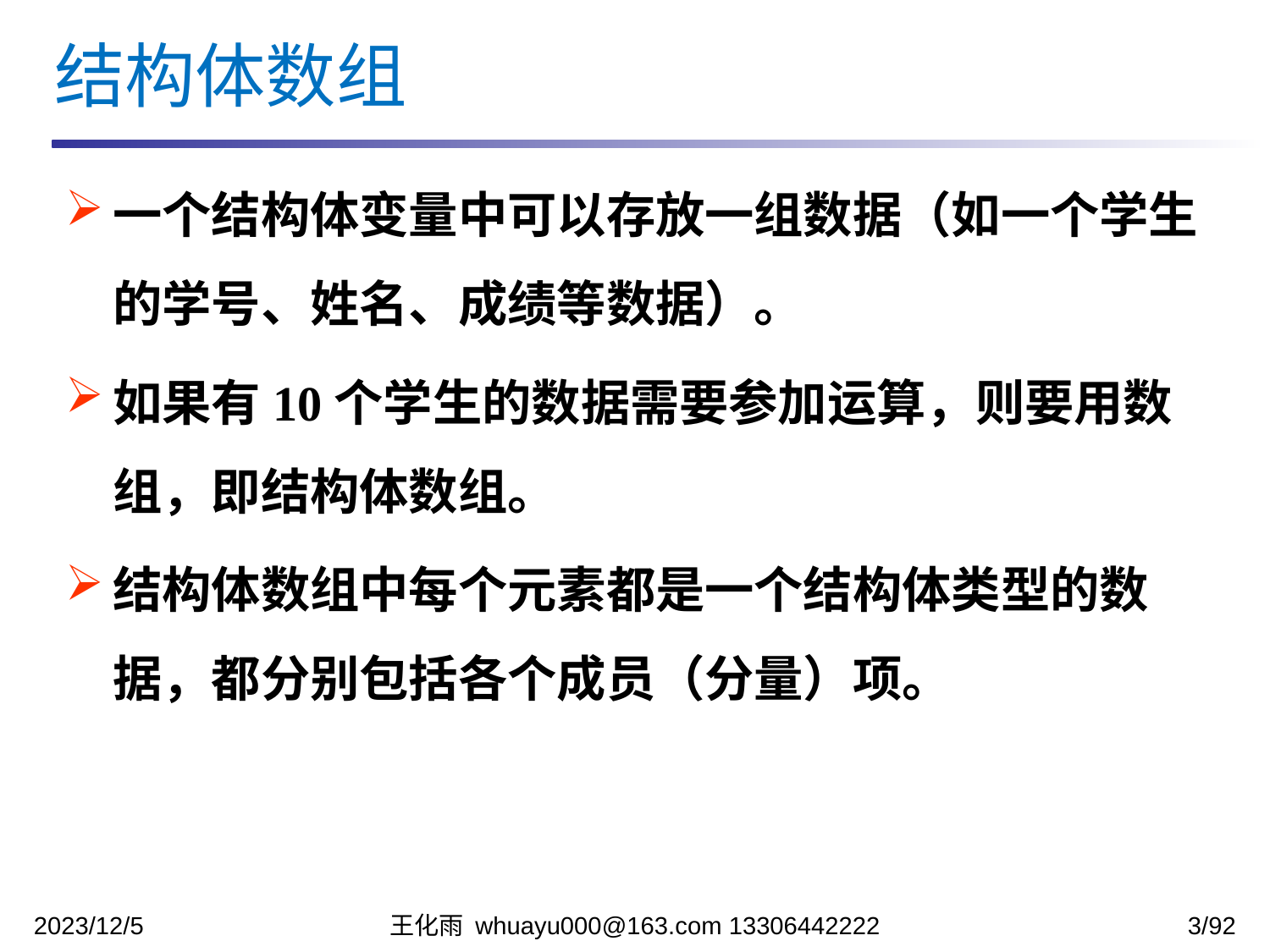

结构体数组
一个结构体变量中可以存放一组数据（如一个学生的学号、姓名、成绩等数据）。
如果有10个学生的数据需要参加运算，则要用数组，即结构体数组。
结构体数组中每个元素都是一个结构体类型的数据，都分别包括各个成员（分量）项。
2023/12/5
王化雨 whuayu000@163.com 13306442222
3/92